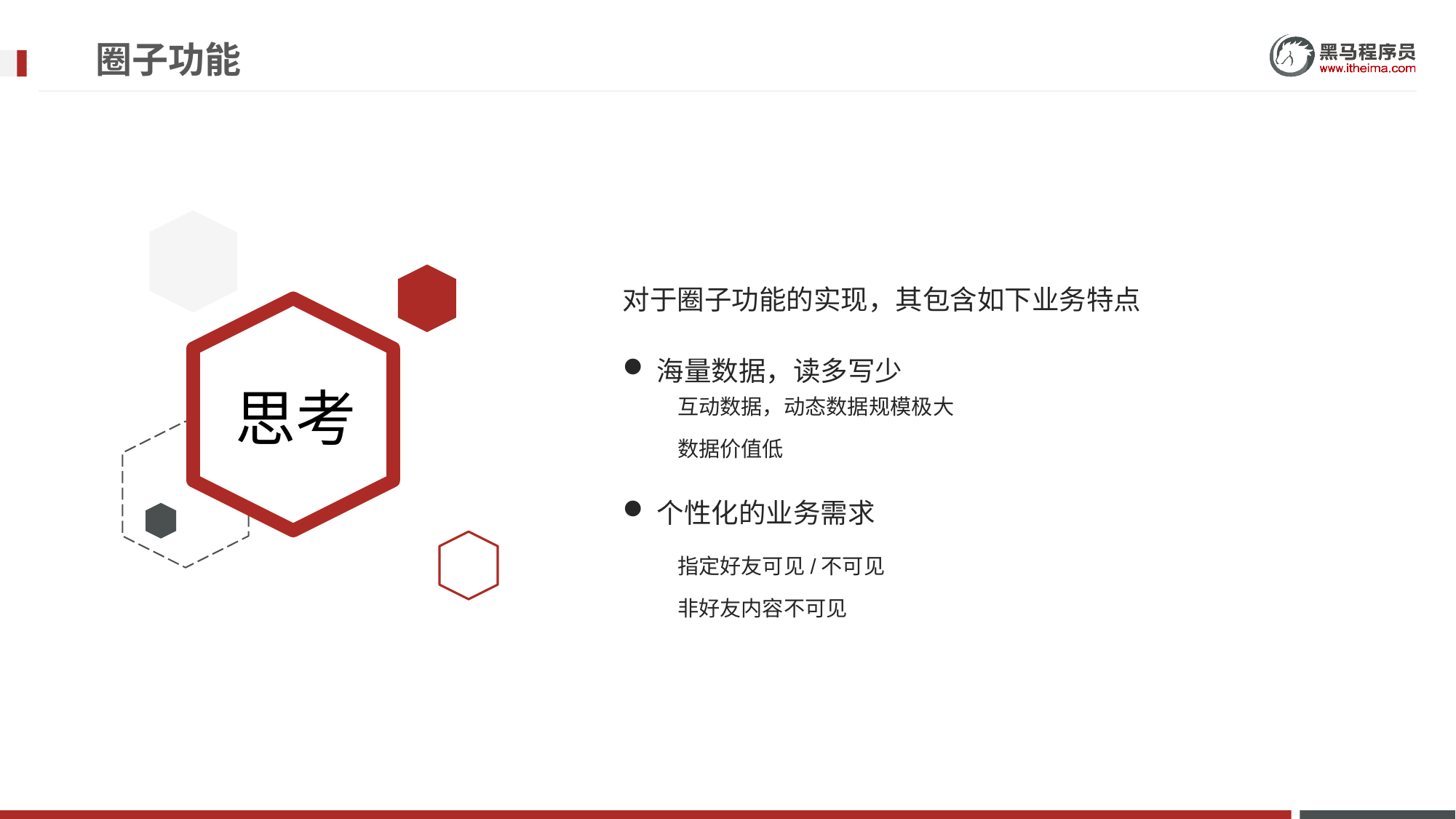

# 圈子功能
对于圈子功能的实现，其包含如下业务特点
海量数据，读多写少

个性化的业务需求

互动数据，动态数据规模极大
数据价值低
指定好友可见/不可见
非好友内容不可见